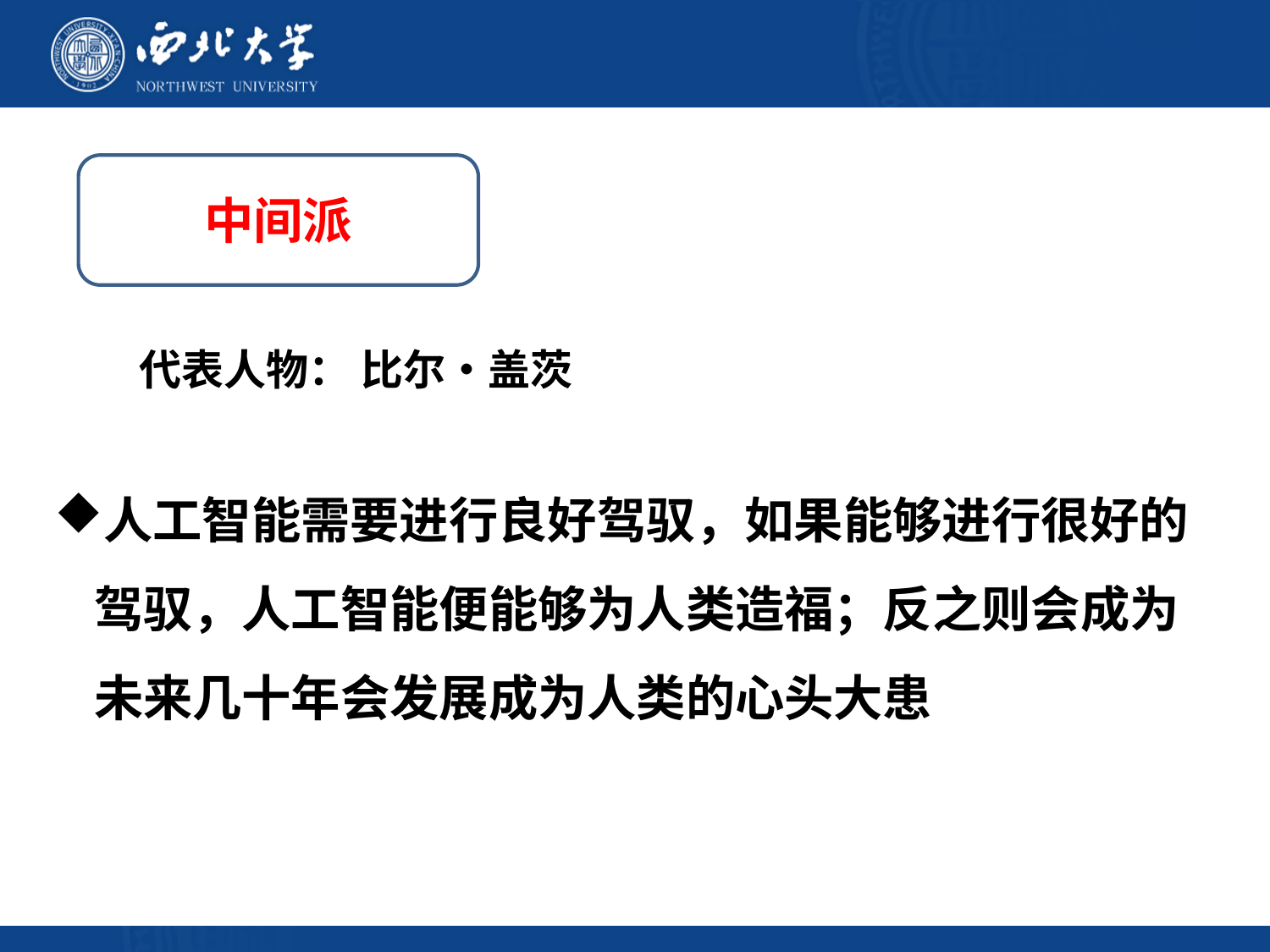

中间派
代表人物： 比尔•盖茨
人工智能需要进行良好驾驭，如果能够进行很好的驾驭，人工智能便能够为人类造福；反之则会成为未来几十年会发展成为人类的心头大患